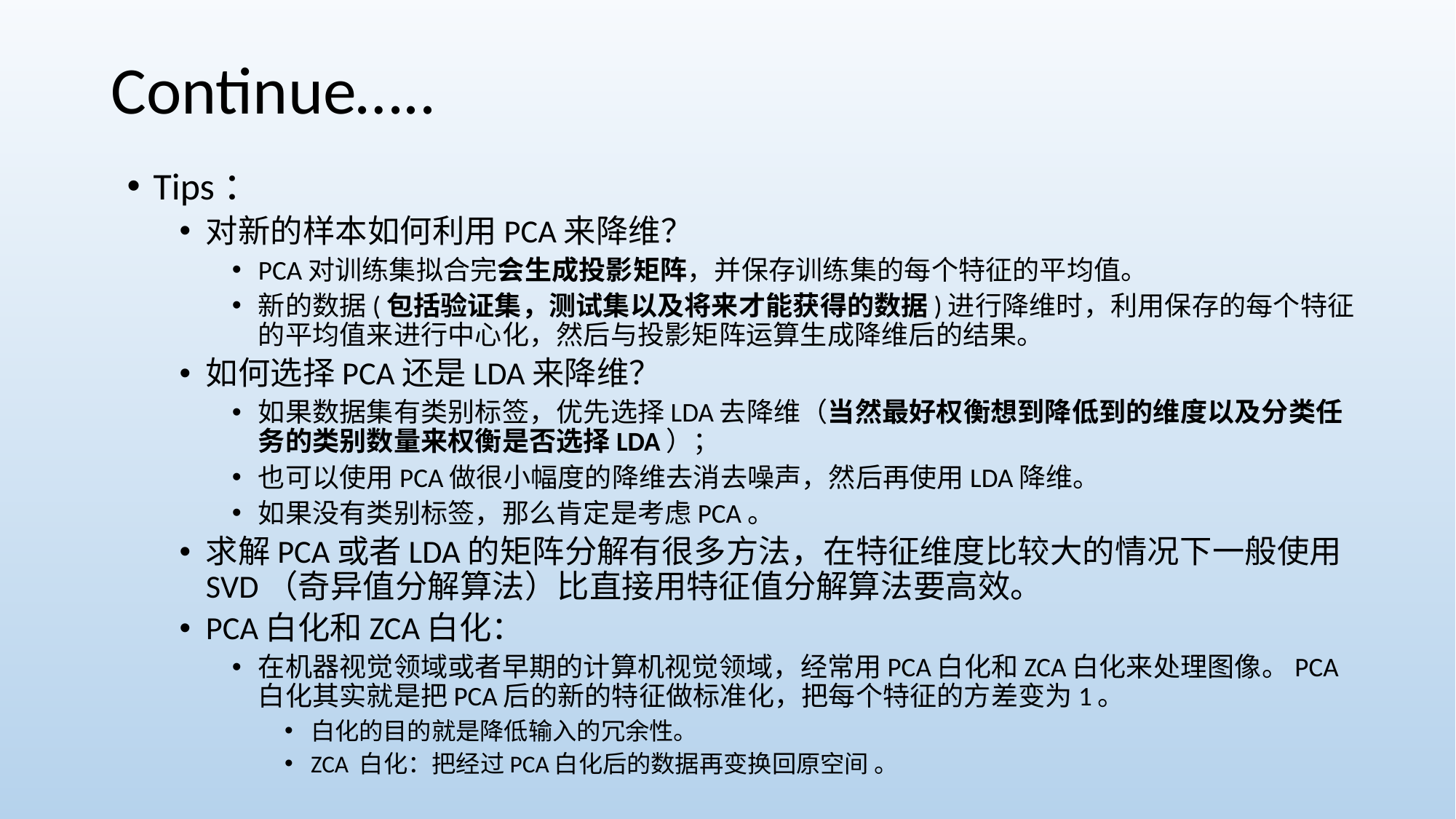

# Continue…..
Tips：
对新的样本如何利用PCA来降维？
PCA对训练集拟合完会生成投影矩阵，并保存训练集的每个特征的平均值。
新的数据(包括验证集，测试集以及将来才能获得的数据)进行降维时，利用保存的每个特征的平均值来进行中心化，然后与投影矩阵运算生成降维后的结果。
如何选择PCA还是LDA来降维？
如果数据集有类别标签，优先选择LDA去降维（当然最好权衡想到降低到的维度以及分类任务的类别数量来权衡是否选择LDA）；
也可以使用PCA做很小幅度的降维去消去噪声，然后再使用LDA降维。
如果没有类别标签，那么肯定是考虑PCA。
求解PCA或者LDA的矩阵分解有很多方法，在特征维度比较大的情况下一般使用SVD（奇异值分解算法）比直接用特征值分解算法要高效。
PCA白化和ZCA白化：
在机器视觉领域或者早期的计算机视觉领域，经常用PCA白化和ZCA白化来处理图像。PCA白化其实就是把PCA后的新的特征做标准化，把每个特征的方差变为1。
白化的目的就是降低输入的冗余性。
ZCA 白化：把经过PCA白化后的数据再变换回原空间 。